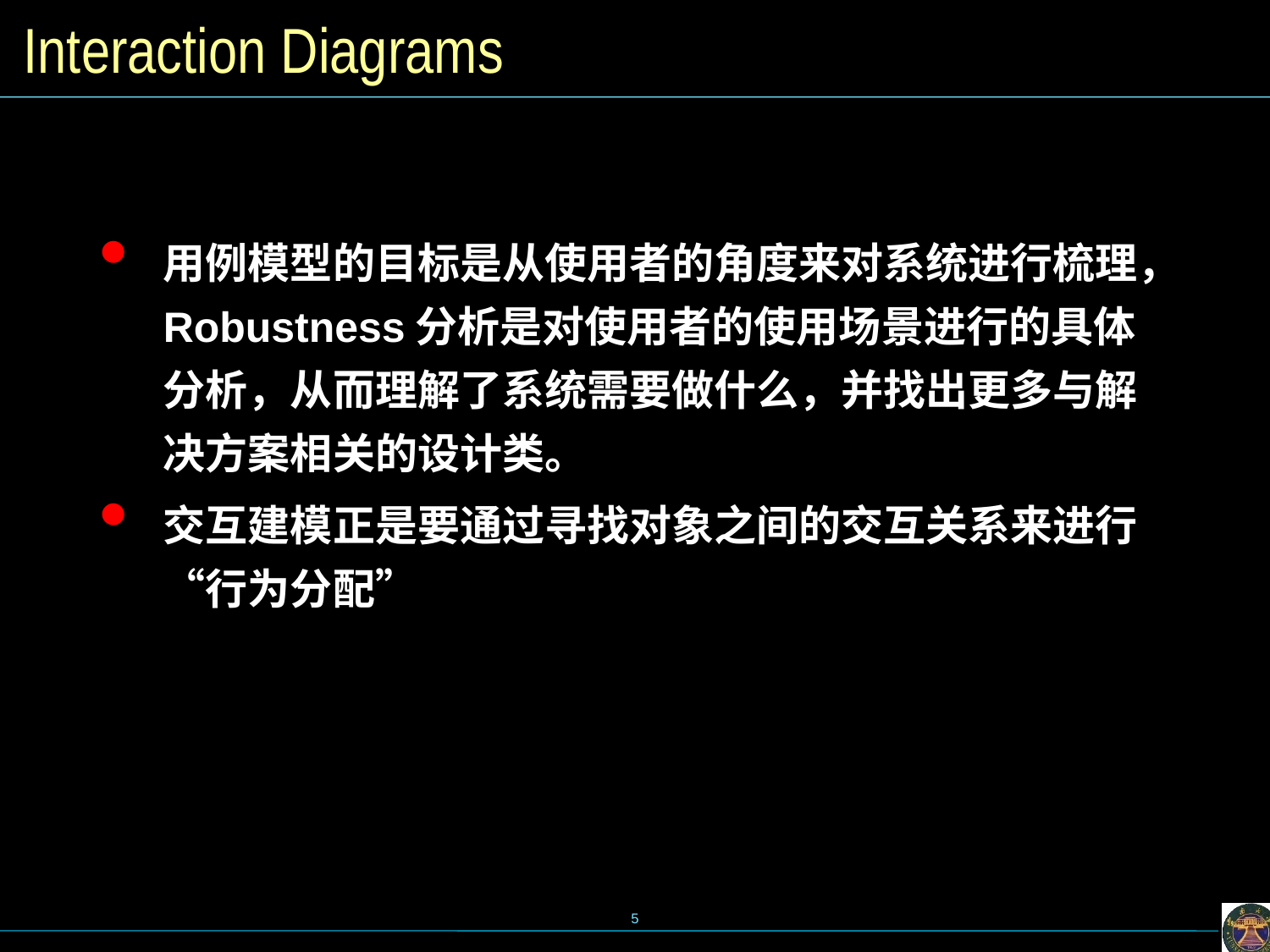

# Interaction Diagrams
用例模型的目标是从使用者的角度来对系统进行梳理，Robustness分析是对使用者的使用场景进行的具体分析，从而理解了系统需要做什么，并找出更多与解决方案相关的设计类。
交互建模正是要通过寻找对象之间的交互关系来进行“行为分配”